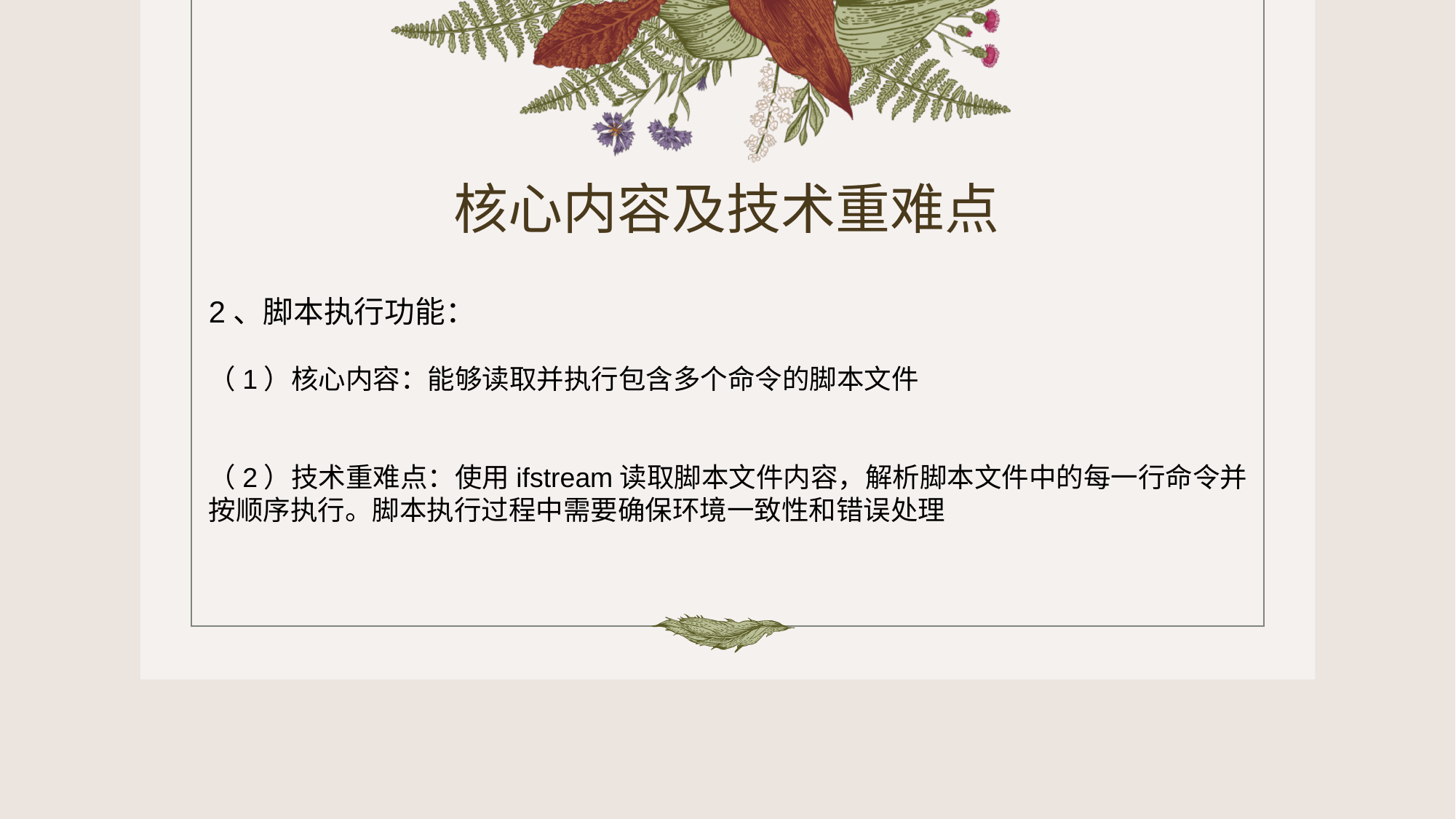

# 核心内容及技术重难点
2、脚本执行功能：

（1）核心内容：能够读取并执行包含多个命令的脚本文件

（2）技术重难点：使用ifstream读取脚本文件内容，解析脚本文件中的每一行命令并按顺序执行。脚本执行过程中需要确保环境一致性和错误处理